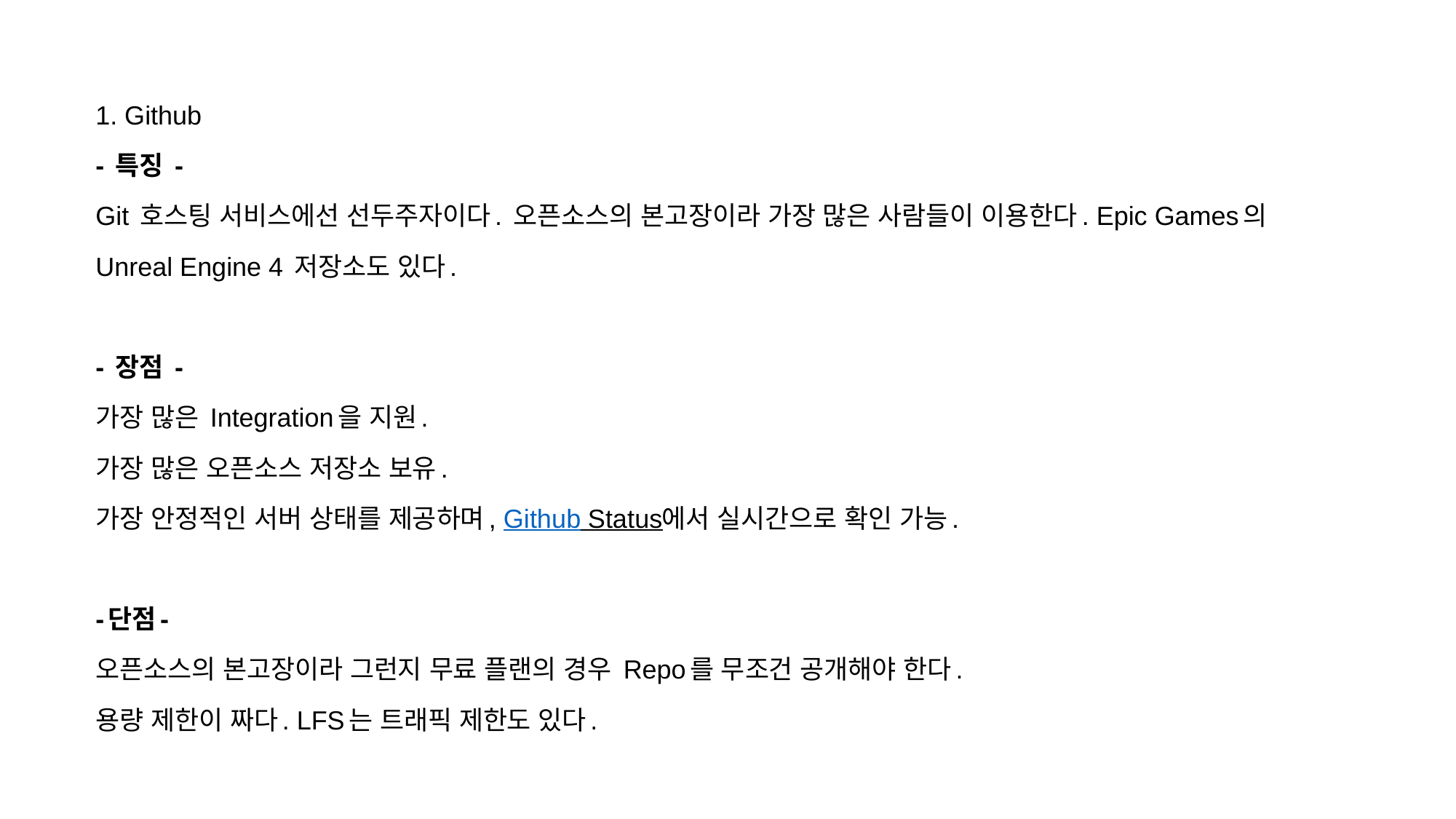

1. Github
- 특징 -
Git 호스팅 서비스에선 선두주자이다. 오픈소스의 본고장이라 가장 많은 사람들이 이용한다. Epic Games의 Unreal Engine 4 저장소도 있다.
- 장점 -
가장 많은 Integration을 지원.
가장 많은 오픈소스 저장소 보유.
가장 안정적인 서버 상태를 제공하며, Github Status에서 실시간으로 확인 가능.
-단점-
오픈소스의 본고장이라 그런지 무료 플랜의 경우 Repo를 무조건 공개해야 한다. 
용량 제한이 짜다. LFS는 트래픽 제한도 있다.